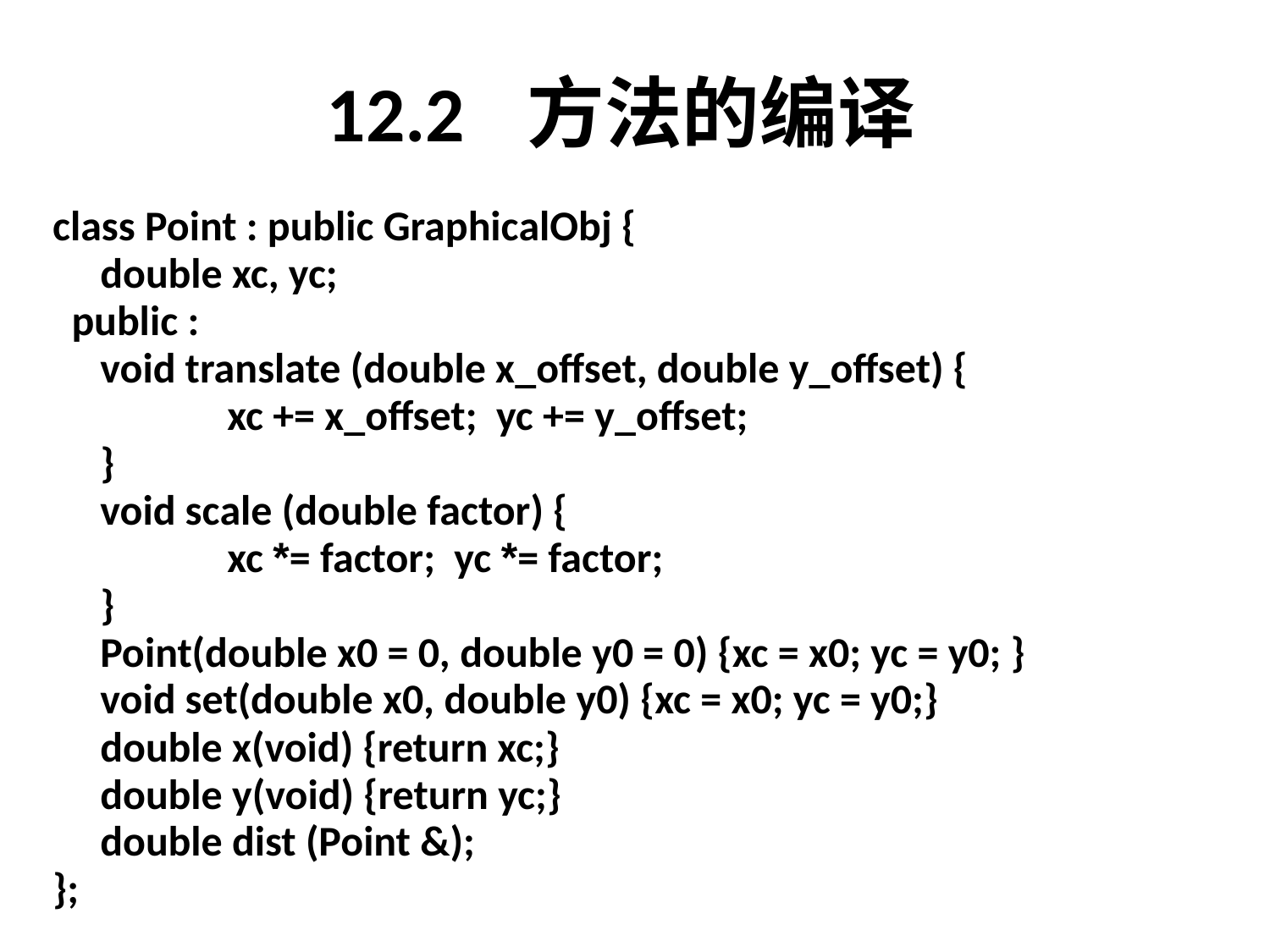

# 12.2  方法的编译
class Point : public GraphicalObj {
	double xc, yc;
  public :
	void translate (double x_offset, double y_offset) {
		xc += x_offset;  yc += y_offset;
	}
	void scale (double factor) {
		xc *= factor;  yc *= factor;
	}
	Point(double x0 = 0, double y0 = 0) {xc = x0; yc = y0; }
	void set(double x0, double y0) {xc = x0; yc = y0;}
	double x(void) {return xc;}
	double y(void) {return yc;}
	double dist (Point &);
};